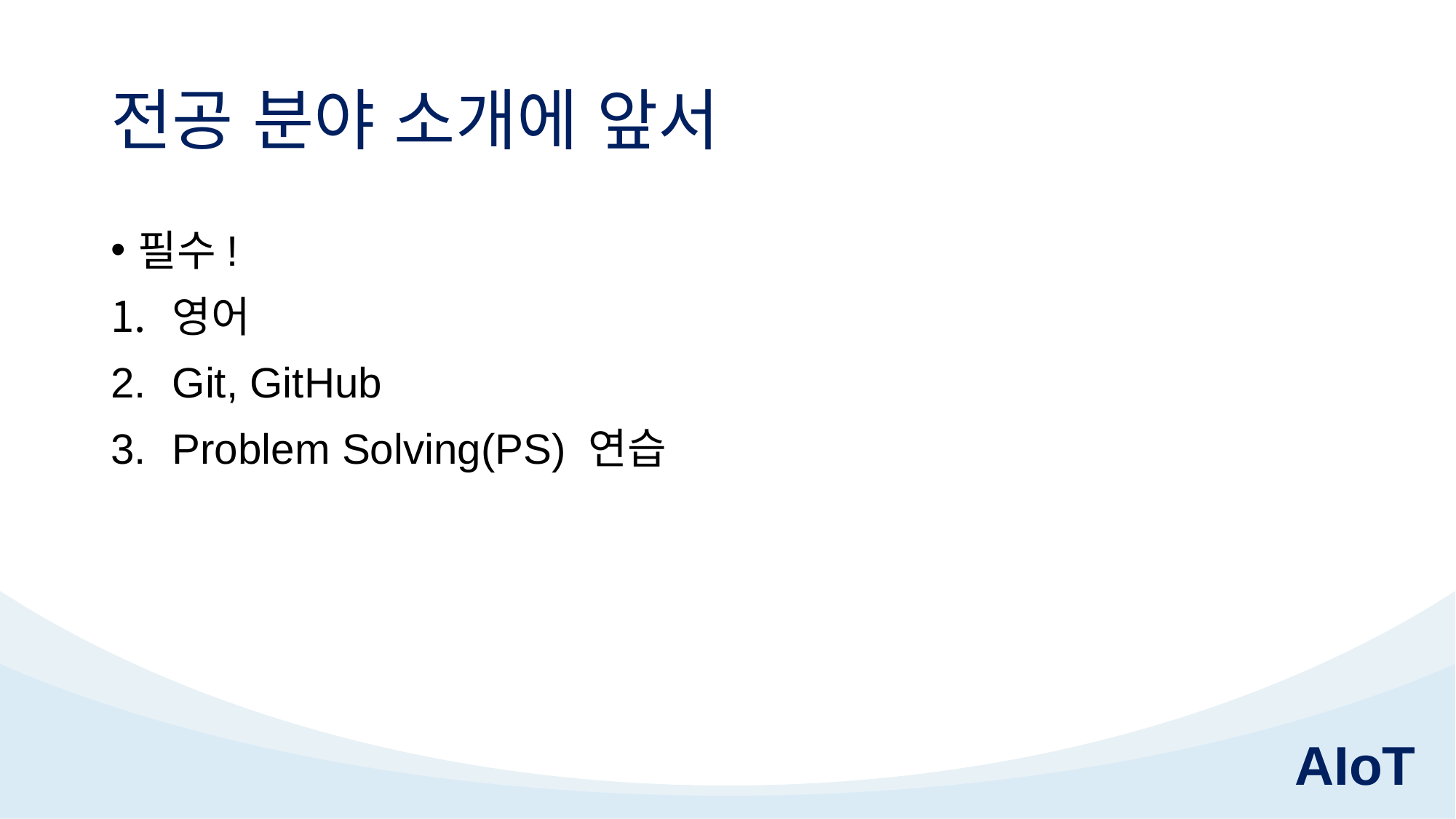

# 전공 분야 소개에 앞서
필수!
영어
Git, GitHub
Problem Solving(PS) 연습